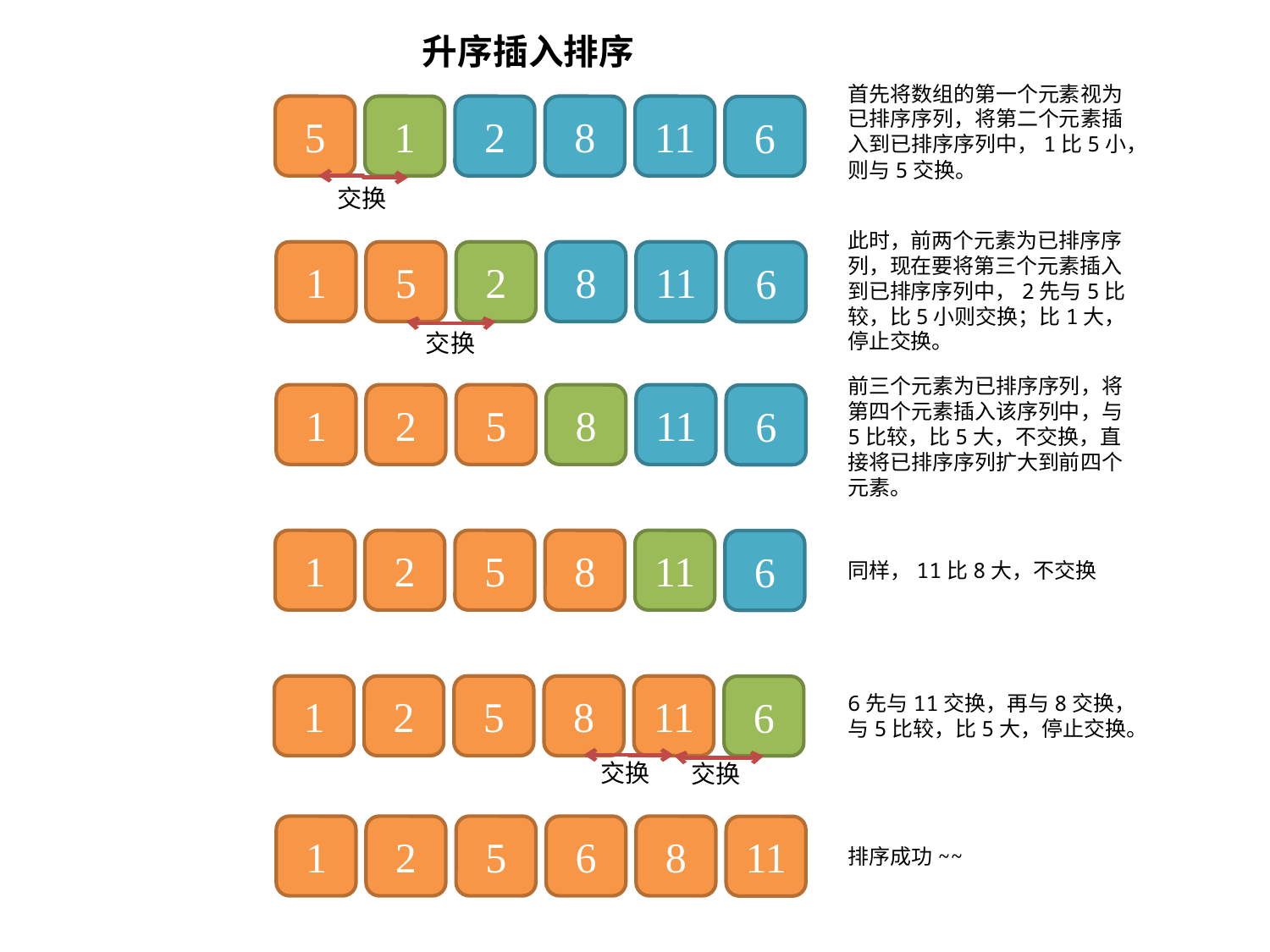

升序插入排序
首先将数组的第一个元素视为已排序序列，将第二个元素插入到已排序序列中，1比5小，则与5交换。
5
1
2
8
11
6
交换
此时，前两个元素为已排序序列，现在要将第三个元素插入到已排序序列中，2先与5比较，比5小则交换；比1大，停止交换。
1
5
2
8
11
6
交换
前三个元素为已排序序列，将第四个元素插入该序列中，与5比较，比5大，不交换，直接将已排序序列扩大到前四个元素。
1
2
5
8
11
6
1
2
5
8
11
6
同样，11比8大，不交换
1
2
5
8
11
6
6先与11交换，再与8交换，与5比较，比5大，停止交换。
交换
交换
1
2
5
6
8
11
排序成功~~